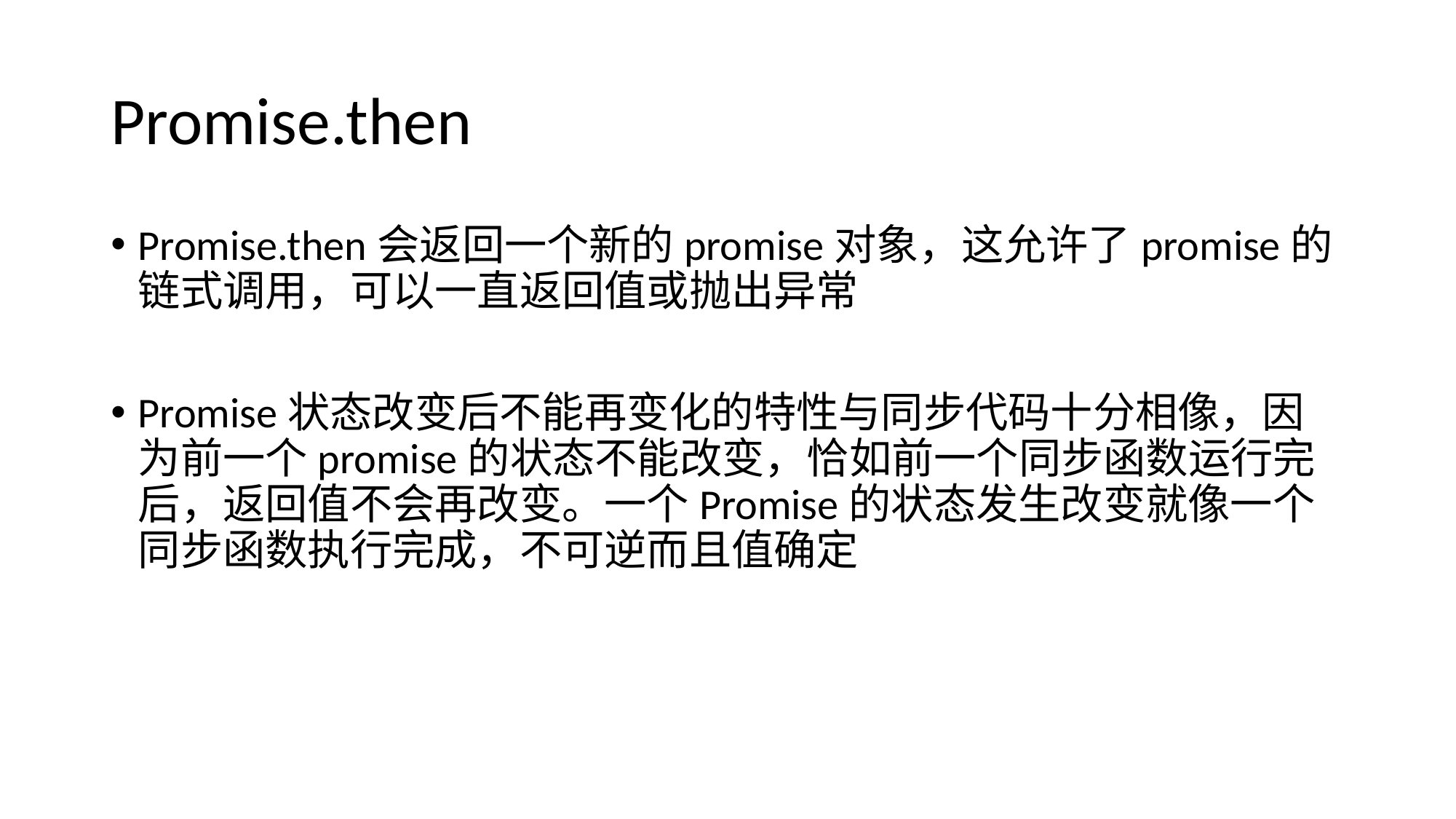

# Promise.then
Promise.then会返回一个新的promise对象，这允许了promise的链式调用，可以一直返回值或抛出异常

Promise状态改变后不能再变化的特性与同步代码十分相像，因为前一个promise的状态不能改变，恰如前一个同步函数运行完后，返回值不会再改变。一个Promise的状态发生改变就像一个同步函数执行完成，不可逆而且值确定